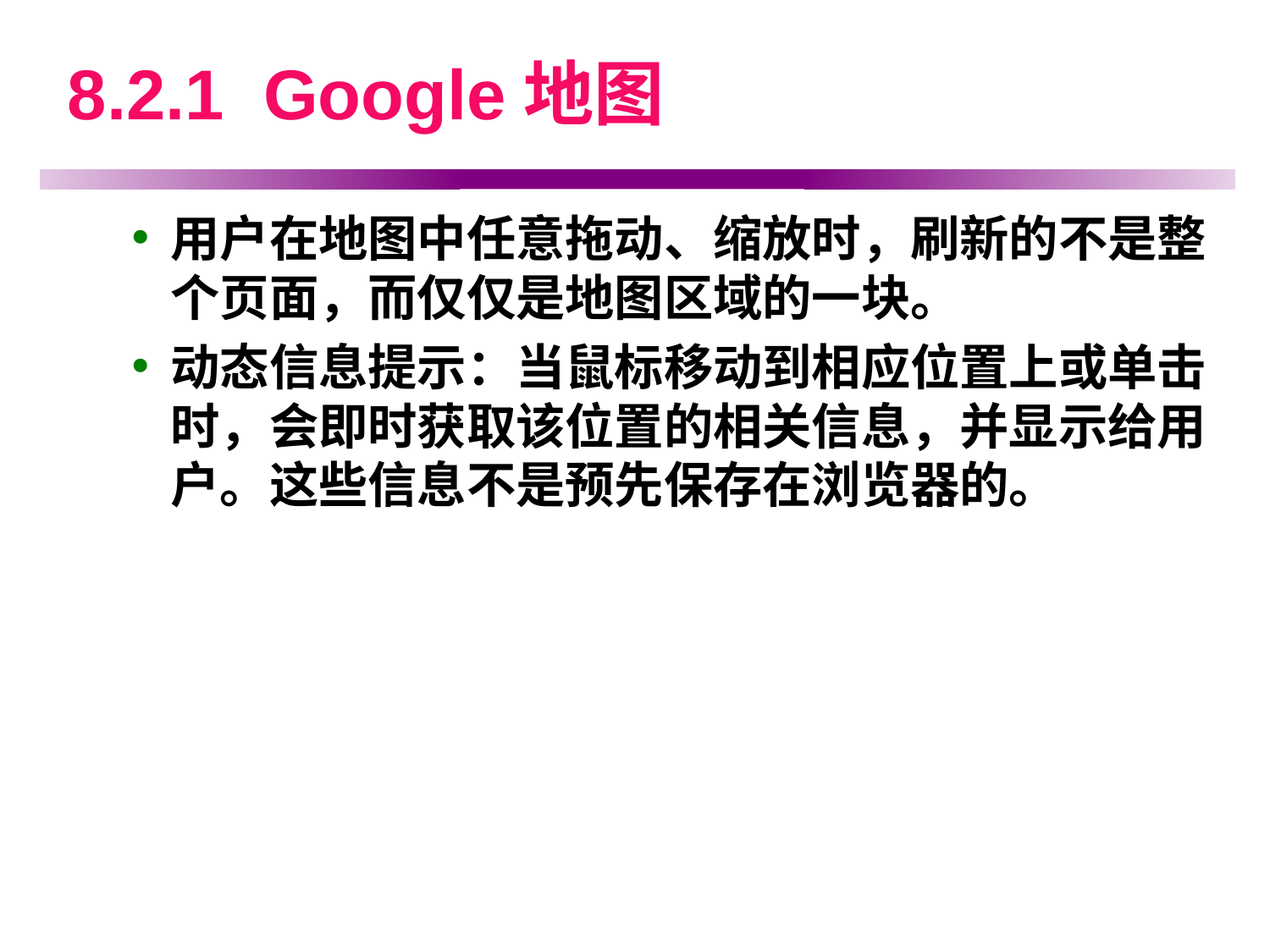

# 8.2.1  Google地图
用户在地图中任意拖动、缩放时，刷新的不是整个页面，而仅仅是地图区域的一块。
动态信息提示：当鼠标移动到相应位置上或单击时，会即时获取该位置的相关信息，并显示给用户。这些信息不是预先保存在浏览器的。